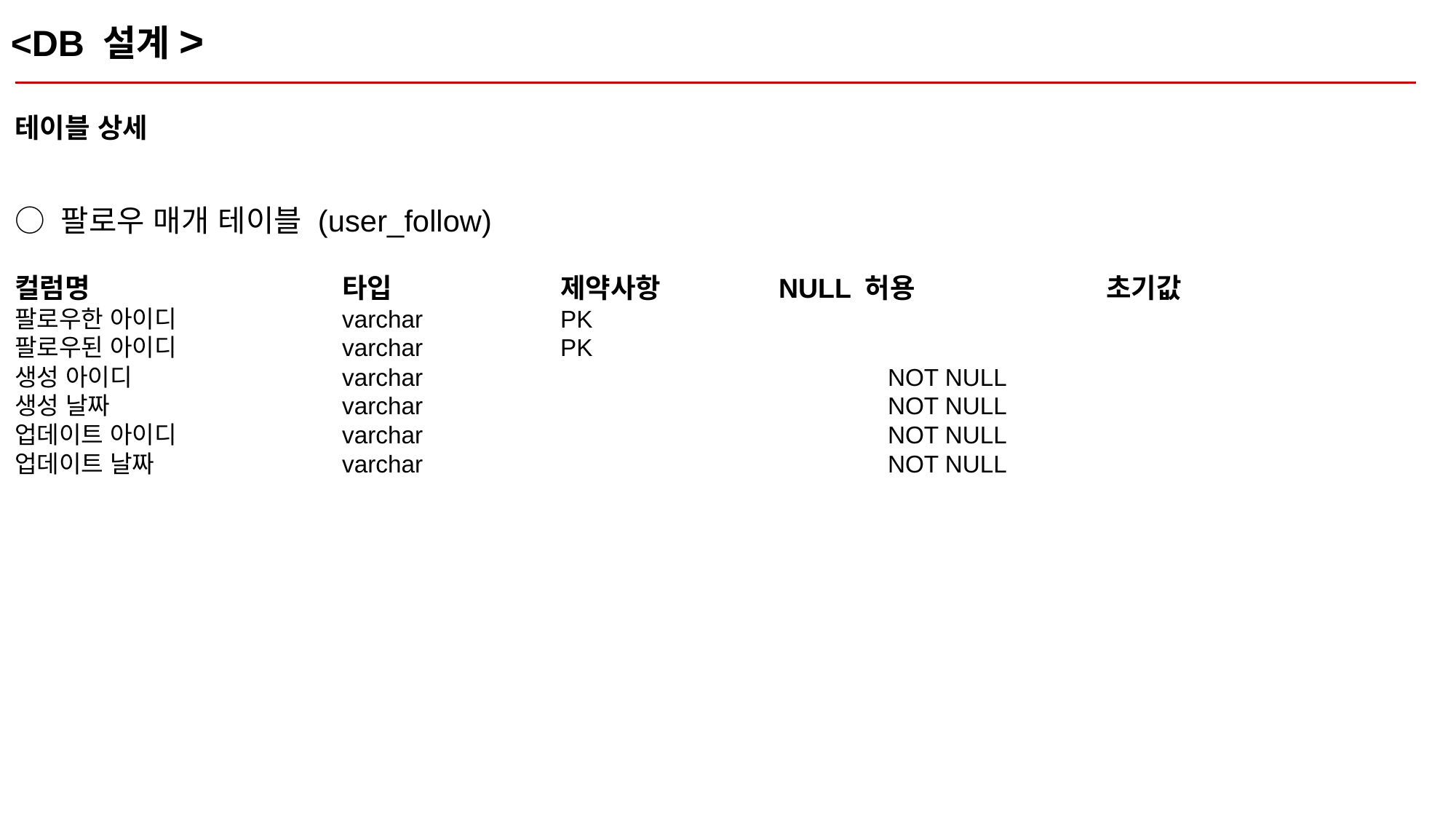

<DB 설계>
테이블 상세

○ 팔로우 매개 테이블 (user_follow)

컬럼명			타입		제약사항		NULL 허용		초기값
팔로우한 아이디		varchar		PK
팔로우된 아이디		varchar		PK
생성 아이디		varchar					NOT NULL
생성 날짜			varchar					NOT NULL
업데이트 아이디		varchar					NOT NULL
업데이트 날짜		varchar					NOT NULL